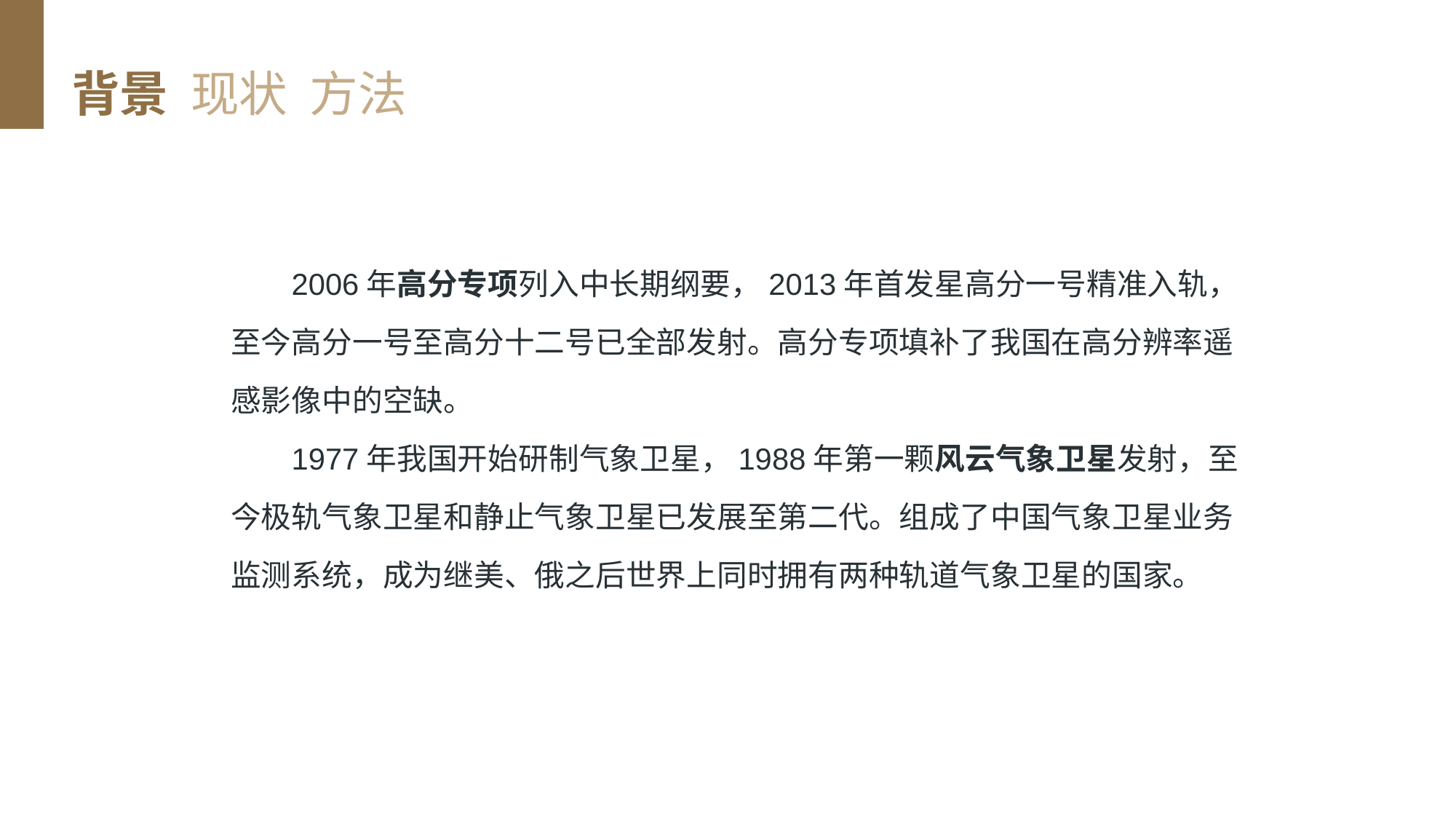

背景  现状  方法
2006年高分专项列入中长期纲要，2013年首发星高分一号精准入轨，至今高分一号至高分十二号已全部发射。高分专项填补了我国在高分辨率遥感影像中的空缺。
1977年我国开始研制气象卫星，1988年第一颗风云气象卫星发射，至今极轨气象卫星和静止气象卫星已发展至第二代。组成了中国气象卫星业务监测系统，成为继美、俄之后世界上同时拥有两种轨道气象卫星的国家。